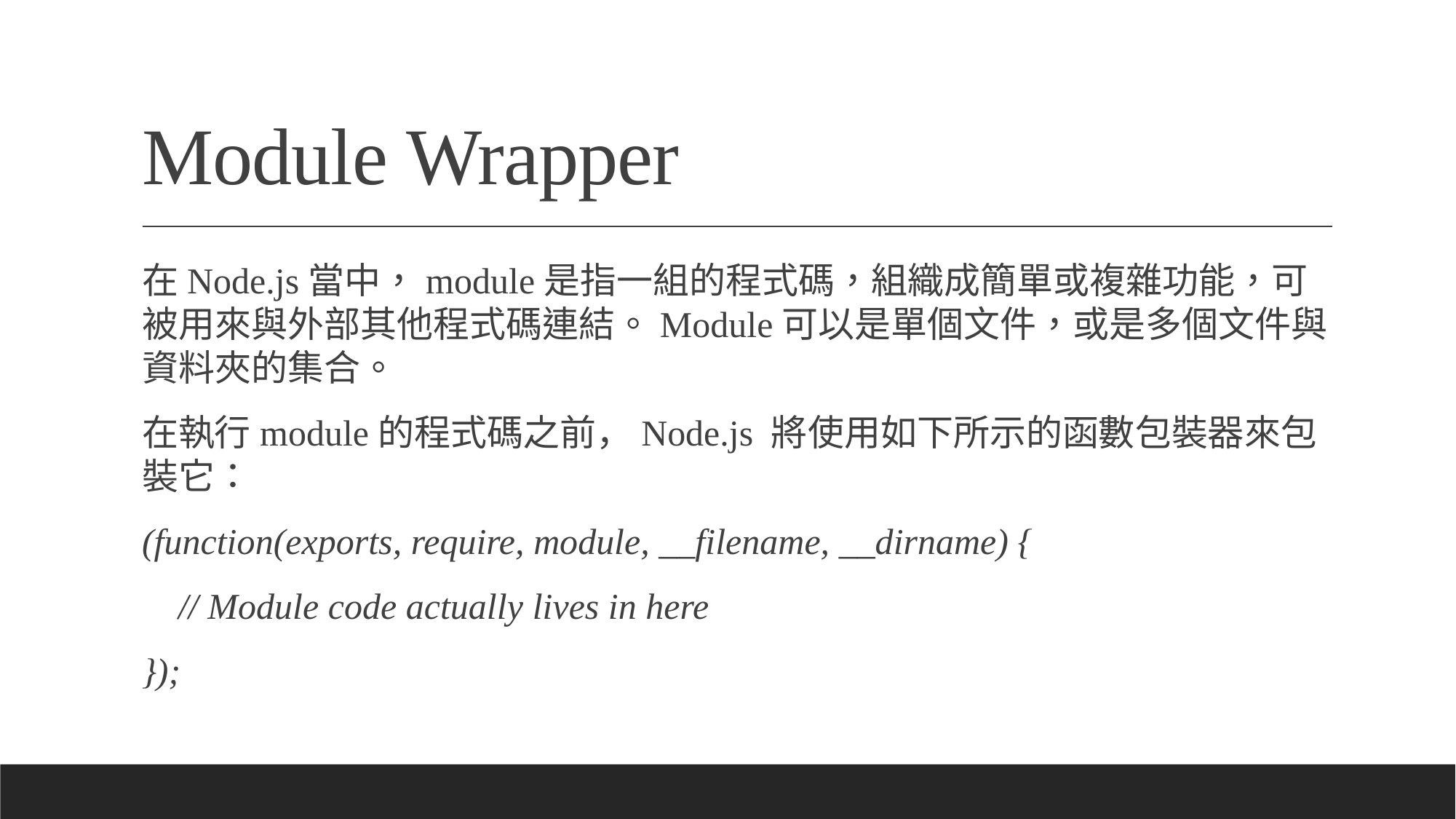

# Module Wrapper
在Node.js當中，module是指一組的程式碼，組織成簡單或複雜功能，可被用來與外部其他程式碼連結。Module可以是單個文件，或是多個文件與資料夾的集合。
在執行module的程式碼之前，Node.js 將使用如下所示的函數包裝器來包裝它：
(function(exports, require, module, __filename, __dirname) {
    // Module code actually lives in here
});